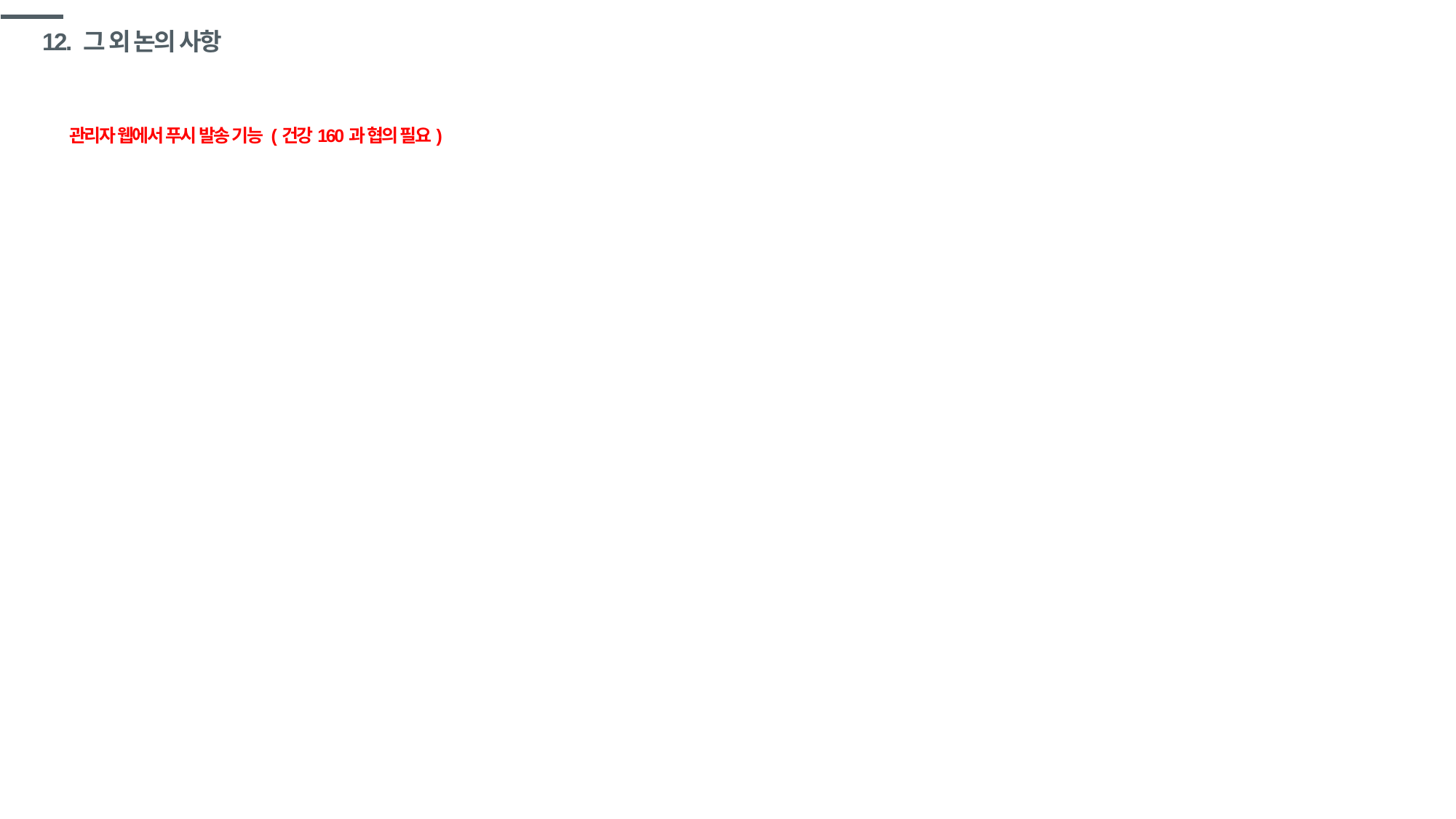

# 12. 그 외 논의 사항
관리자 웹에서 푸시 발송 기능 (건강160과 협의 필요)